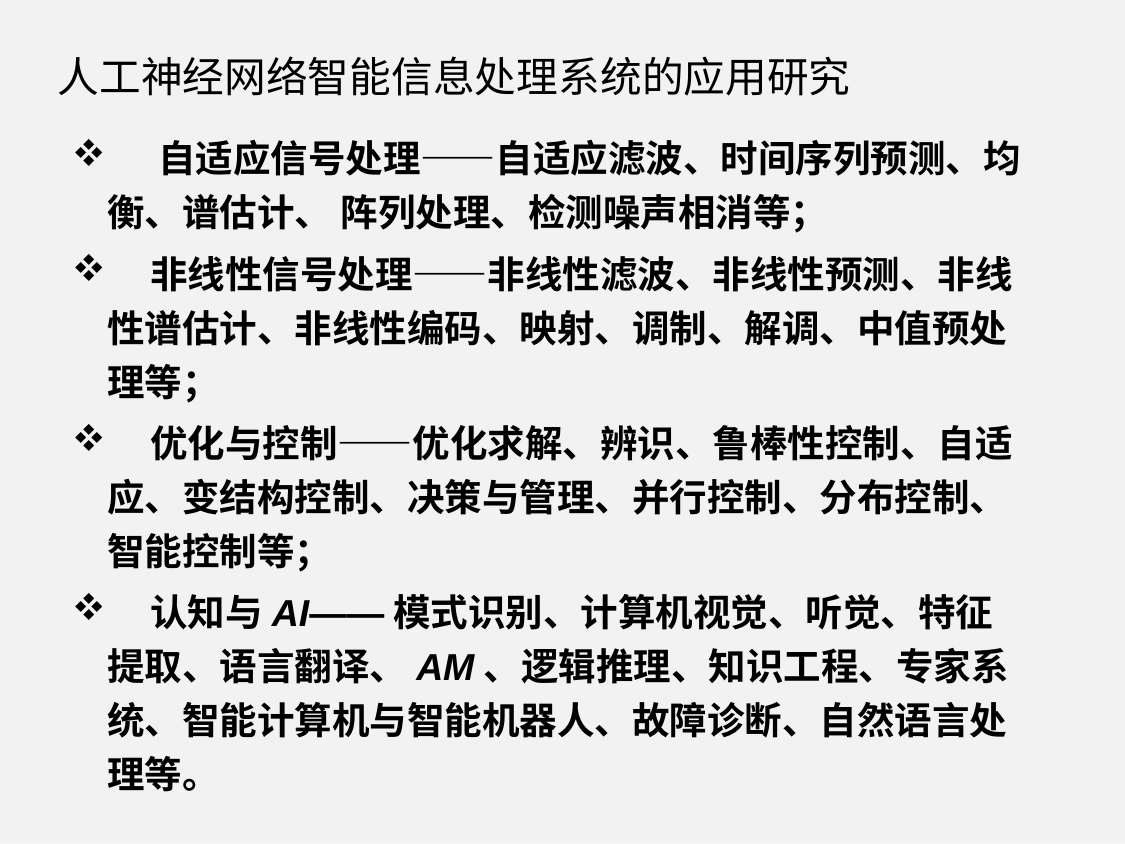

# 人工神经网络智能信息处理系统的应用研究
    自适应信号处理——自适应滤波、时间序列预测、均衡、谱估计、 阵列处理、检测噪声相消等；
    非线性信号处理——非线性滤波、非线性预测、非线性谱估计、非线性编码、映射、调制、解调、中值预处理等；
    优化与控制——优化求解、辨识、鲁棒性控制、自适应、变结构控制、决策与管理、并行控制、分布控制、智能控制等；
    认知与AI——模式识别、计算机视觉、听觉、特征提取、语言翻译、AM、逻辑推理、知识工程、专家系统、智能计算机与智能机器人、故障诊断、自然语言处理等。